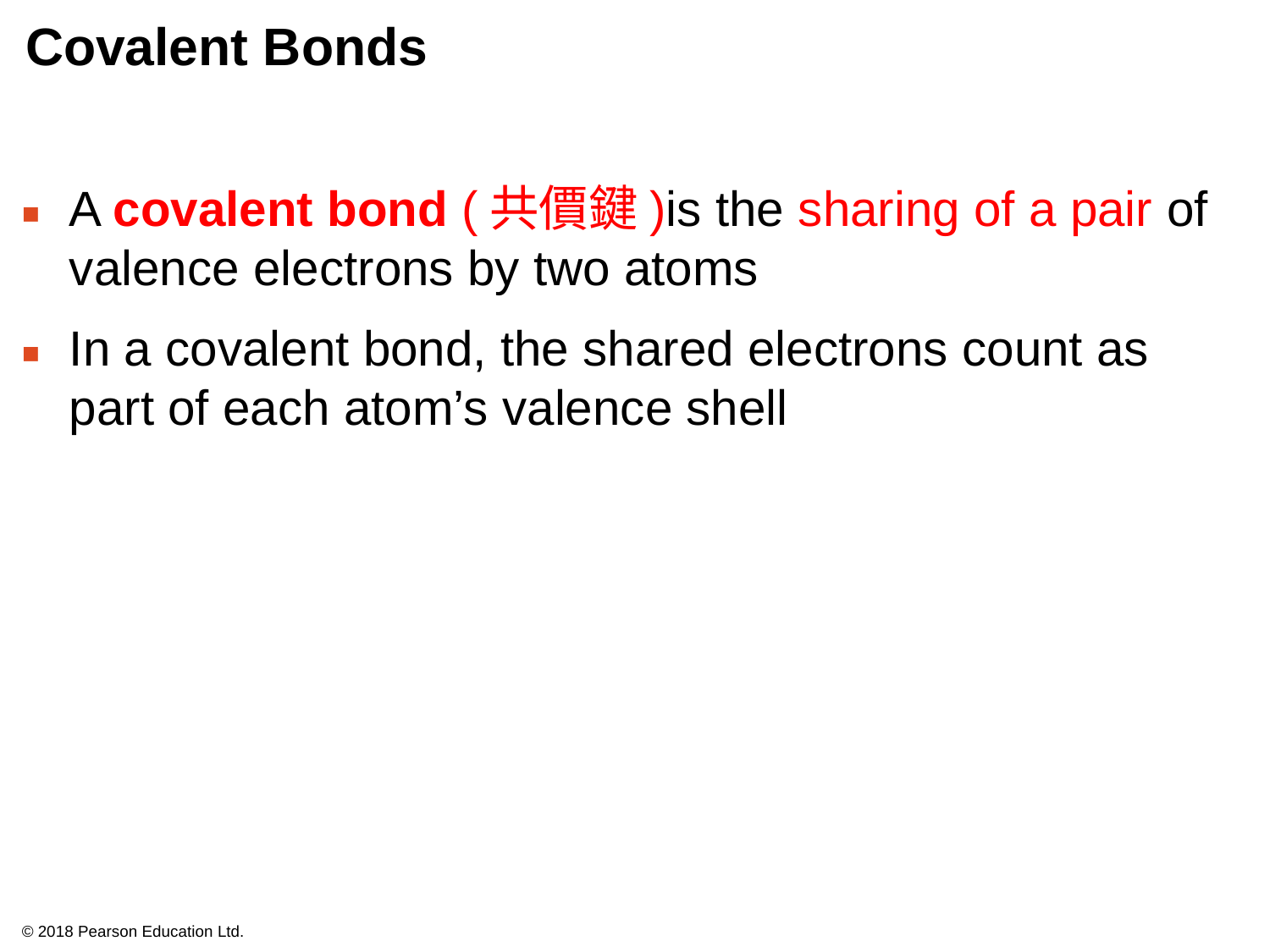

# Covalent Bonds
A covalent bond (共價鍵)is the sharing of a pair of valence electrons by two atoms
In a covalent bond, the shared electrons count as part of each atom’s valence shell
© 2018 Pearson Education Ltd.